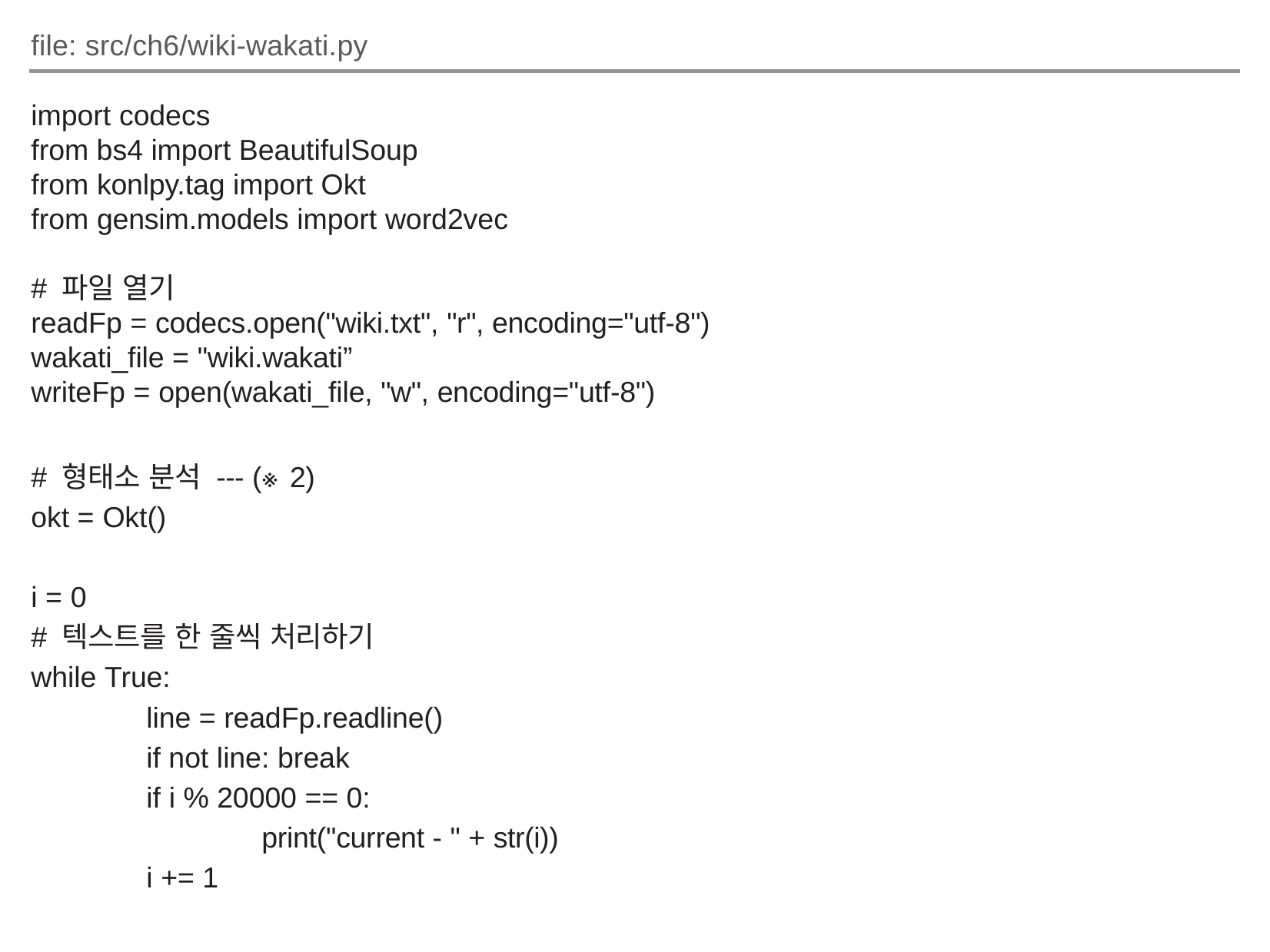

file: src/ch6/wiki-wakati.py

import codecs
from bs4 import BeautifulSoup
from konlpy.tag import Okt
from gensim.models import word2vec

# 파일 열기
readFp = codecs.open("wiki.txt", "r", encoding="utf-8")
wakati_file = "wiki.wakati”
writeFp = open(wakati_file, "w", encoding="utf-8")

# 형태소 분석 --- (※2)
okt = Okt()

i = 0
# 텍스트를 한 줄씩 처리하기
while True:
	line = readFp.readline()
	if not line: break
	if i % 20000 == 0:
		print("current - " + str(i))
	i += 1